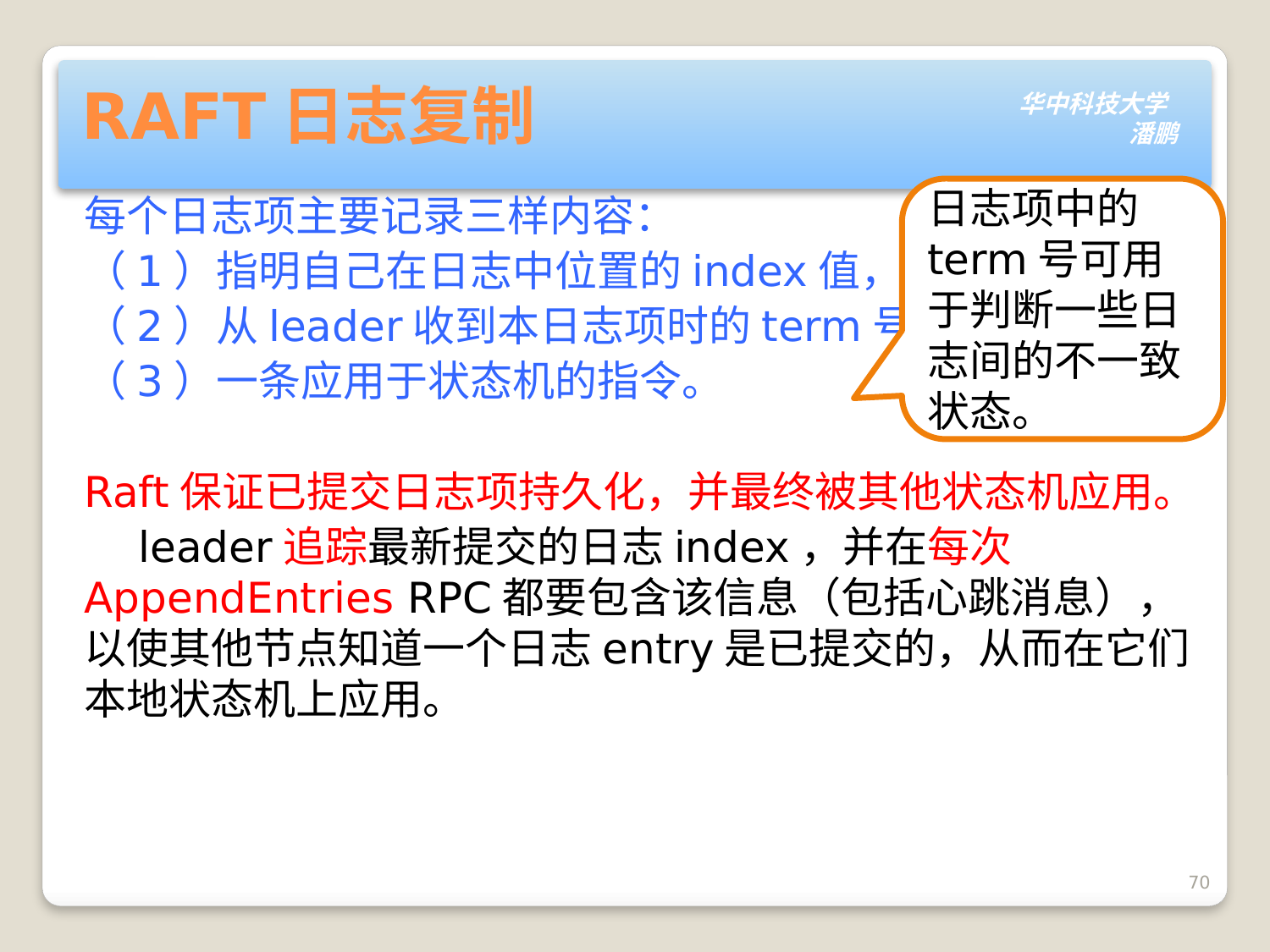

# RAFT日志复制
每个日志项主要记录三样内容：
（1）指明自己在日志中位置的index值，
（2）从leader收到本日志项时的term号；
（3）一条应用于状态机的指令。

Raft保证已提交日志项持久化，并最终被其他状态机应用。
    leader追踪最新提交的日志index，并在每次AppendEntries RPC都要包含该信息（包括心跳消息），以使其他节点知道一个日志entry是已提交的，从而在它们本地状态机上应用。
日志项中的term号可用于判断一些日志间的不一致状态。
70